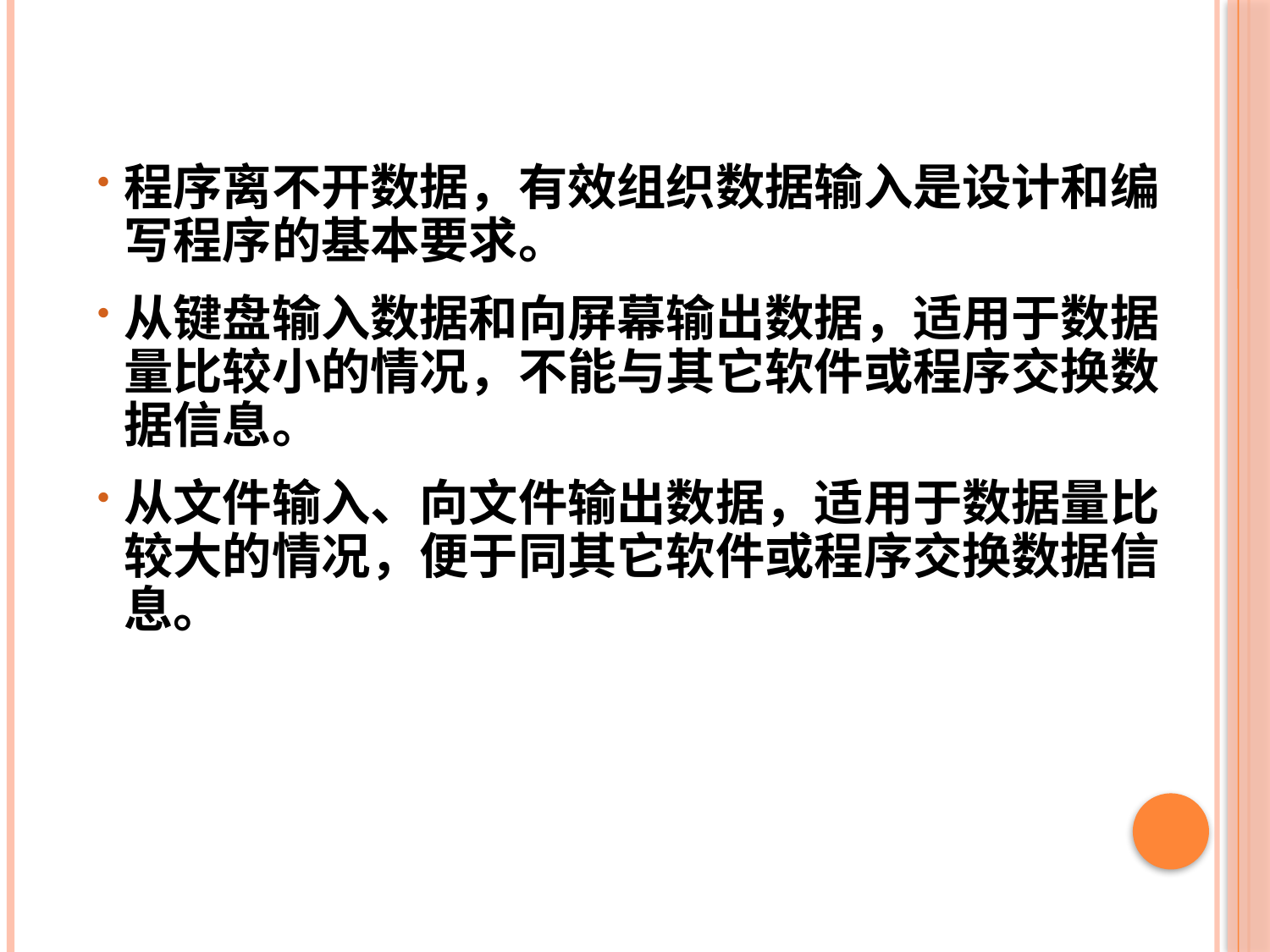

程序离不开数据，有效组织数据输入是设计和编写程序的基本要求。
从键盘输入数据和向屏幕输出数据，适用于数据量比较小的情况，不能与其它软件或程序交换数据信息。
从文件输入、向文件输出数据，适用于数据量比较大的情况，便于同其它软件或程序交换数据信息。